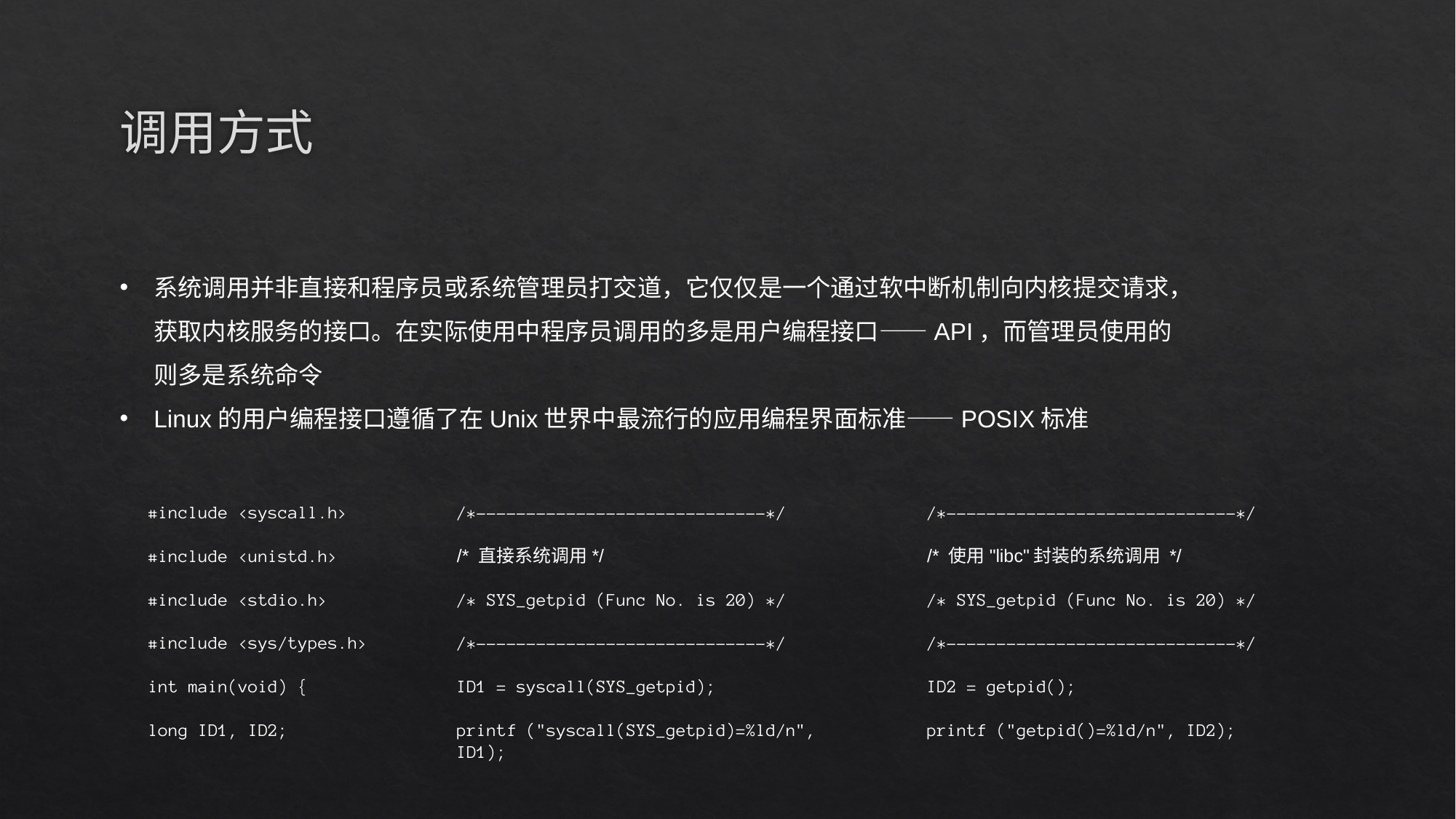

# 调用方式
系统调用并非直接和程序员或系统管理员打交道，它仅仅是一个通过软中断机制向内核提交请求，获取内核服务的接口。在实际使用中程序员调用的多是用户编程接口——API，而管理员使用的则多是系统命令
Linux的用户编程接口遵循了在Unix世界中最流行的应用编程界面标准——POSIX标准

#include <syscall.h>

#include <unistd.h>

#include <stdio.h>

#include <sys/types.h>

int main(void) {

long ID1, ID2;

/*-----------------------------*/

/* 直接系统调用*/

/* SYS_getpid (Func No. is 20) */

/*-----------------------------*/

ID1 = syscall(SYS_getpid);

printf ("syscall(SYS_getpid)=%ld/n", ID1);

/*-----------------------------*/

/* 使用"libc"封装的系统调用 */

/* SYS_getpid (Func No. is 20) */

/*-----------------------------*/

ID2 = getpid();

printf ("getpid()=%ld/n", ID2);